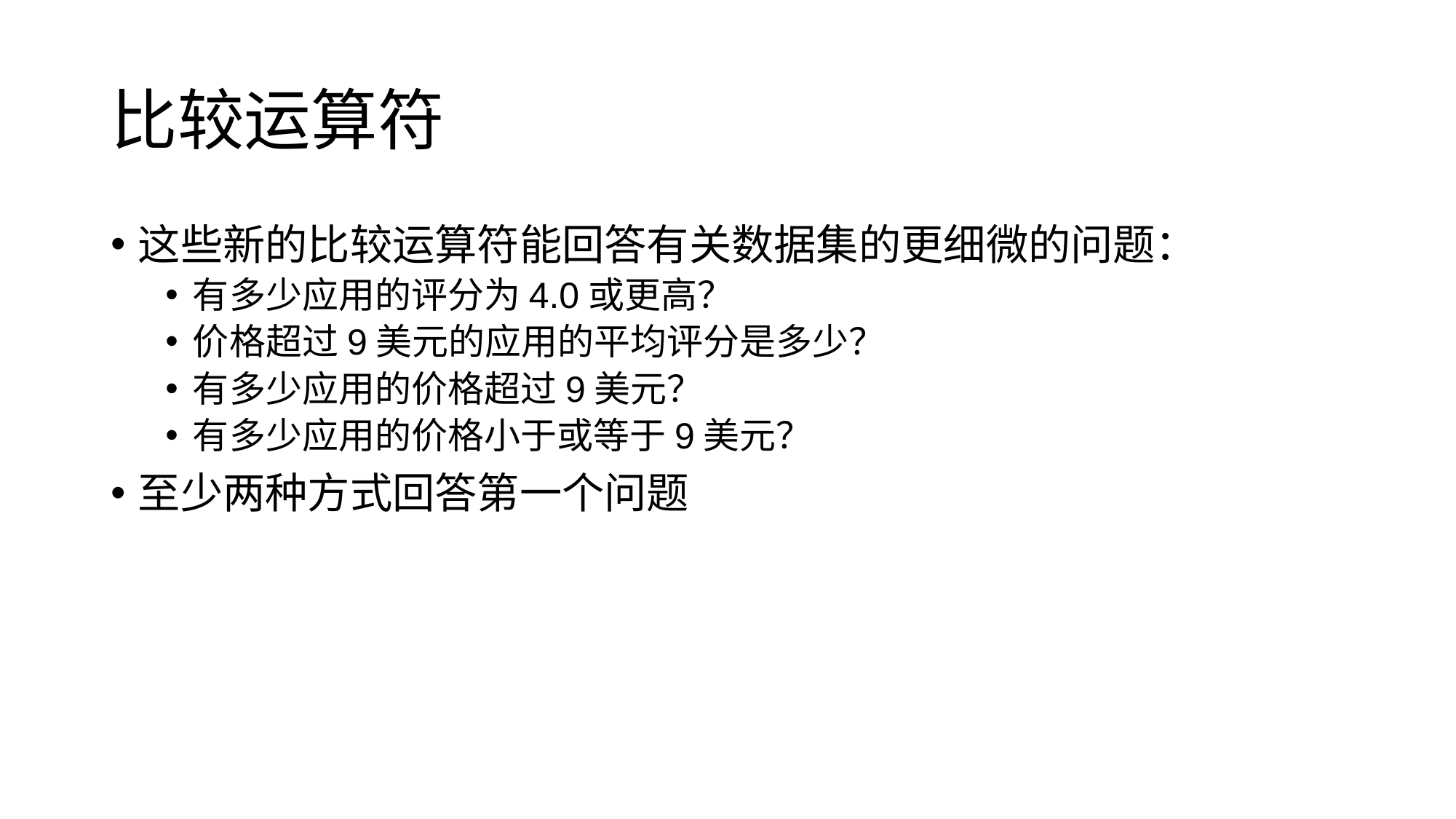

# 比较运算符
这些新的比较运算符能回答有关数据集的更细微的问题：
有多少应用的评分为4.0或更高？
价格超过9美元的应用的平均评分是多少？
有多少应用的价格超过9美元？
有多少应用的价格小于或等于9美元？
至少两种方式回答第一个问题